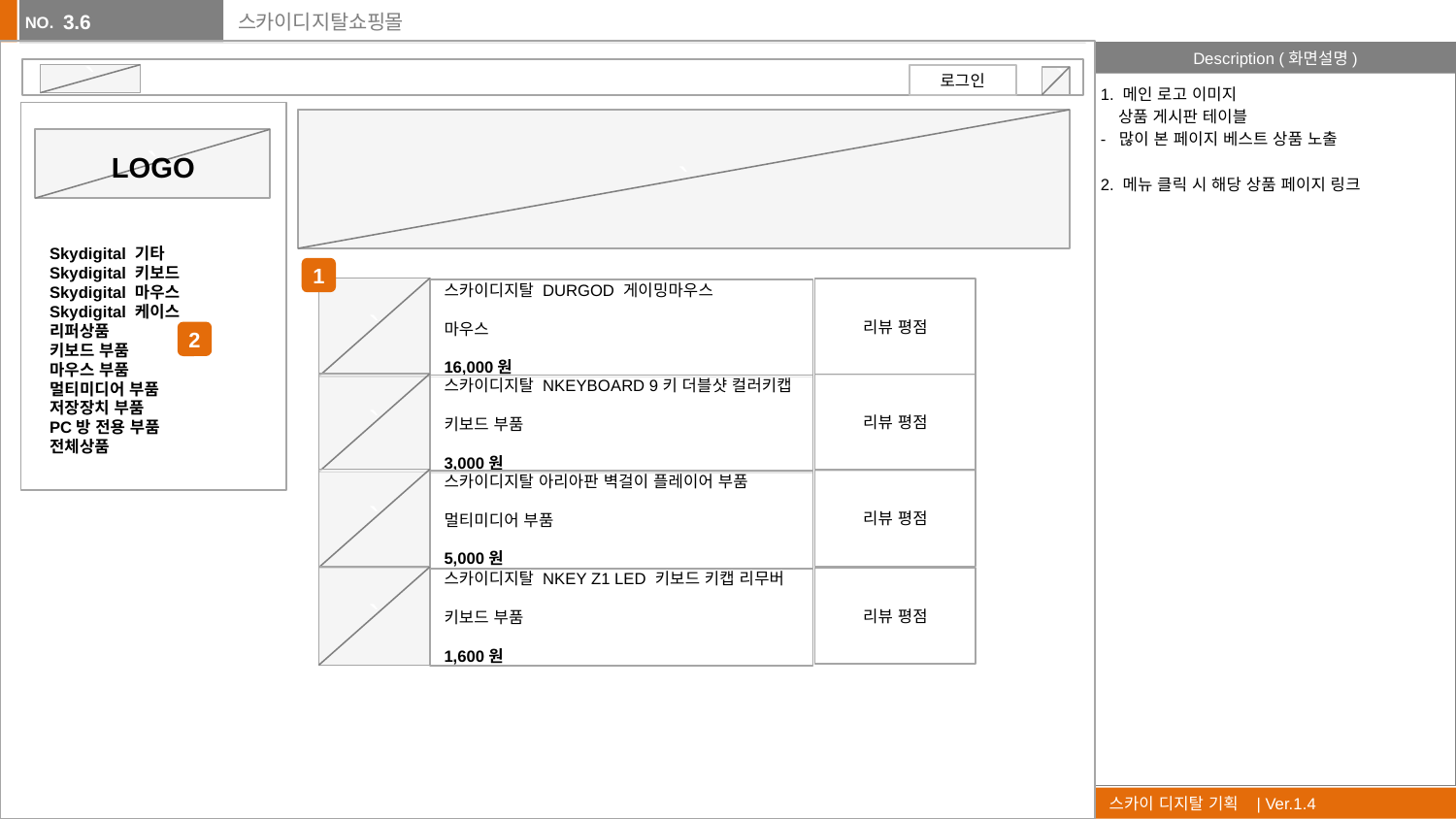

3.6
# 스카이디지탈쇼핑몰

`
로그인
`
1. 메인 로고 이미지
   상품 게시판 테이블
-  많이 본 페이지 베스트 상품 노출

2. 메뉴 클릭 시 해당 상품 페이지 링크

`
`
LOGO
Skydigital 기타
Skydigital 키보드
Skydigital 마우스
Skydigital 케이스
리퍼상품
키보드 부품
마우스 부품
멀티미디어 부품
저장장치 부품
PC방 전용 부품
전체상품
1
`
리뷰 평점
스카이디지탈 DURGOD 게이밍마우스

마우스

16,000원
2
`
리뷰 평점
스카이디지탈 NKEYBOARD 9키 더블샷 컬러키캡

키보드 부품

3,000원
`
리뷰 평점
스카이디지탈 아리아판 벽걸이 플레이어 부품

멀티미디어 부품

5,000원
`
리뷰 평점
스카이디지탈 NKEY Z1 LED 키보드 키캡 리무버

키보드 부품

1,600원
공지사항